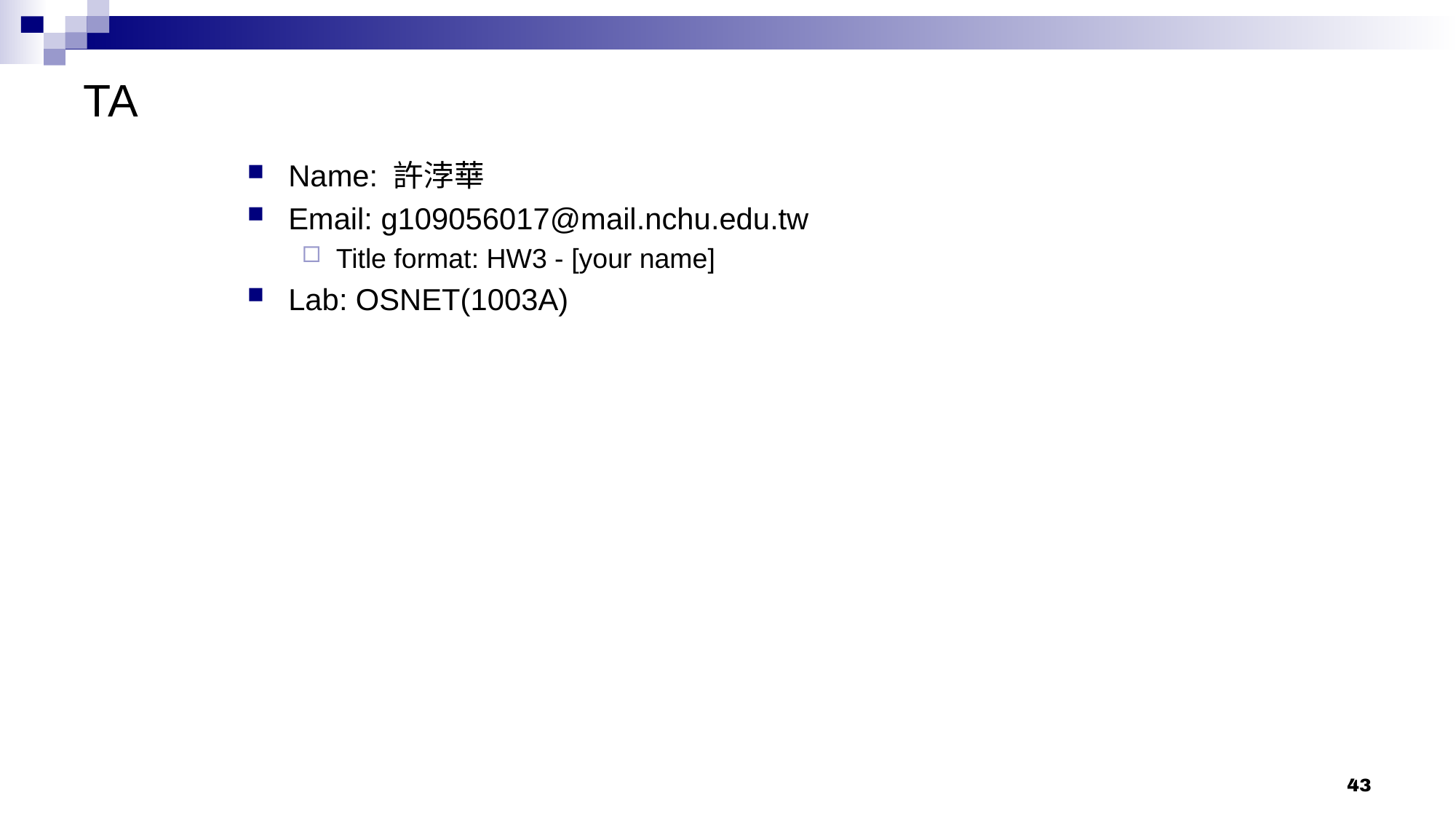

# TA
Name: 許浡華
Email: g109056017@mail.nchu.edu.tw
Title format: HW3 - [your name]
Lab: OSNET(1003A)
43